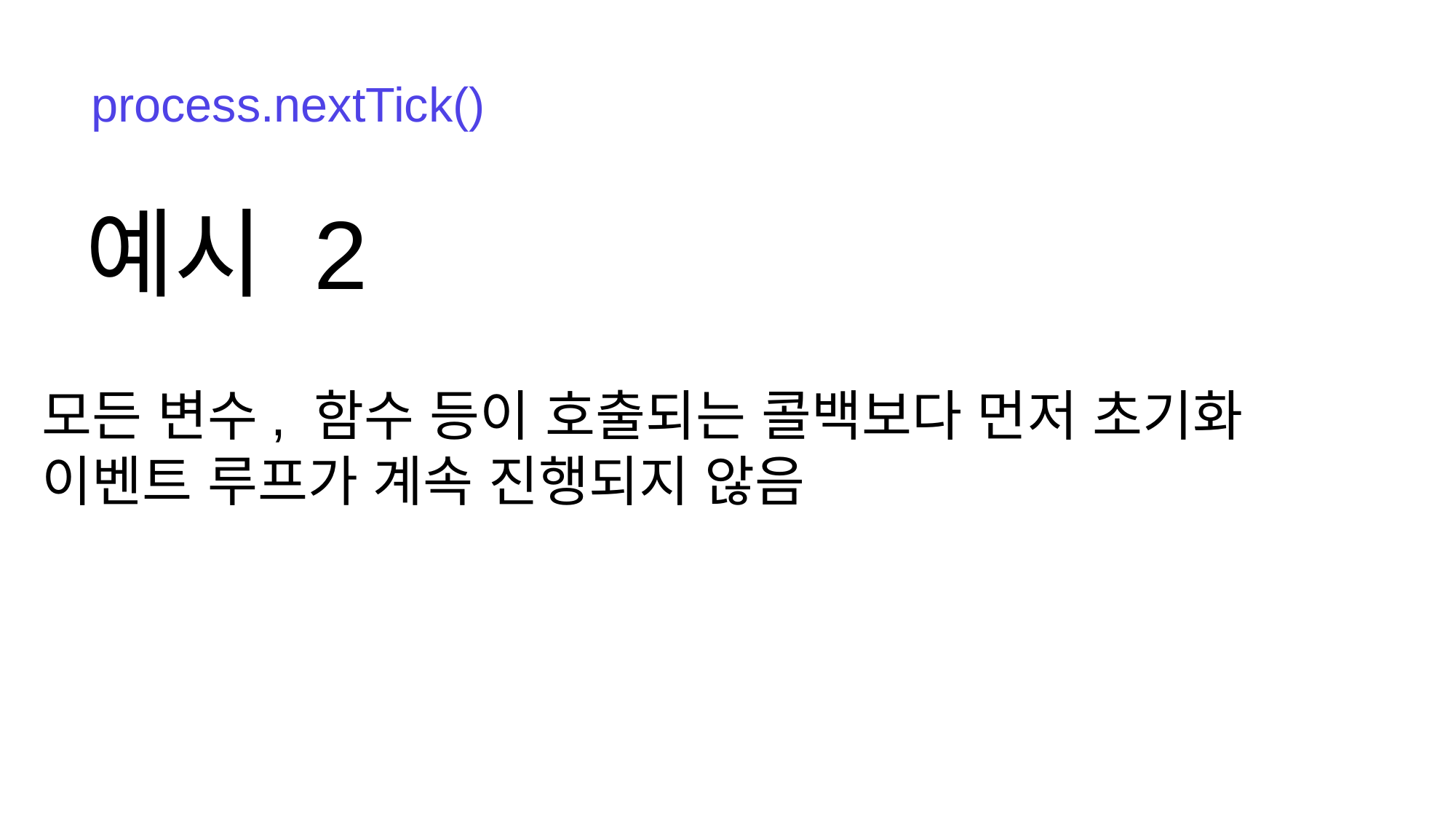

process.nextTick()
예시 2
모든 변수, 함수 등이 호출되는 콜백보다 먼저 초기화
이벤트 루프가 계속 진행되지 않음